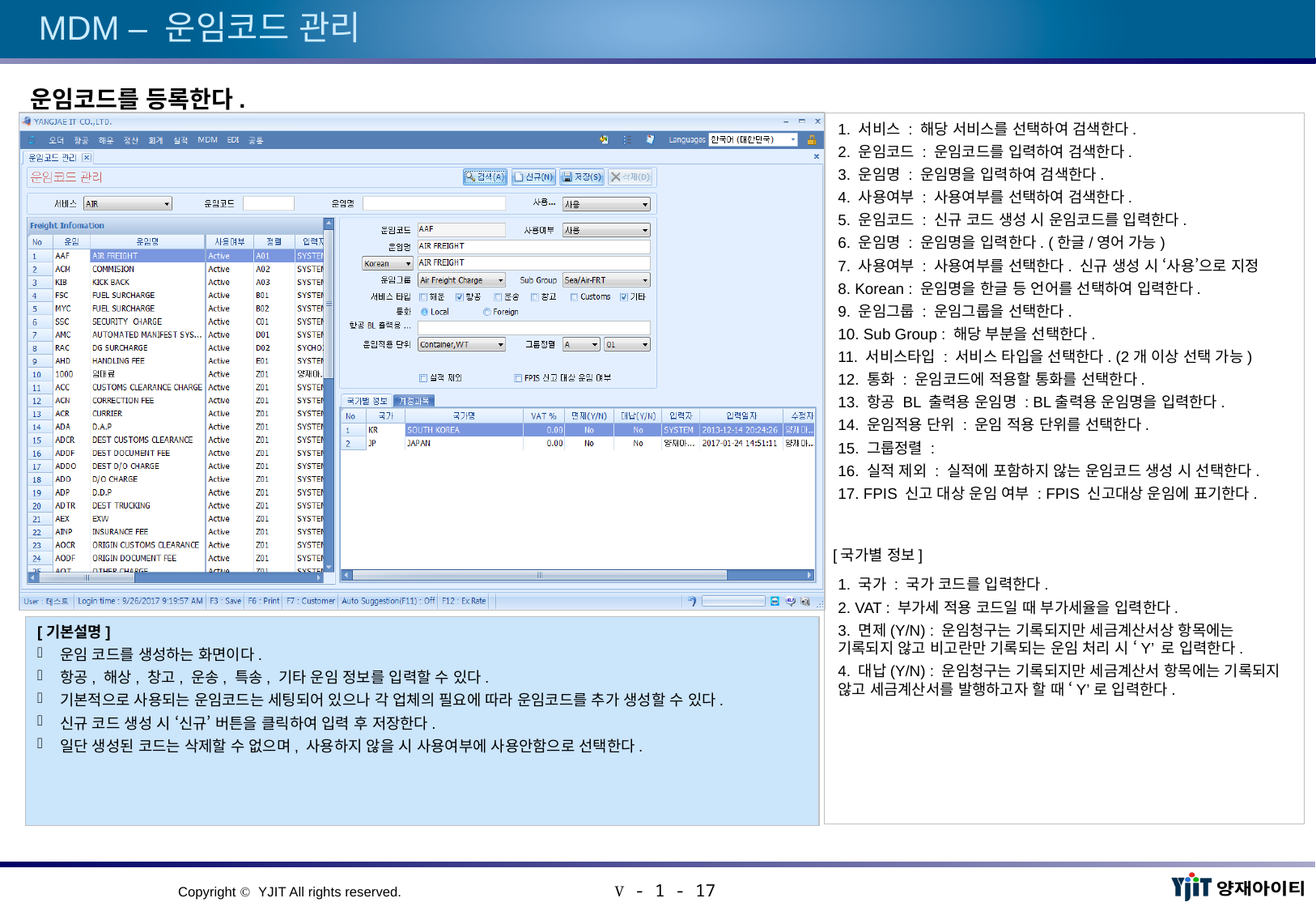

# MDM – 운임코드 관리
운임코드를 등록한다.

1. 서비스 : 해당 서비스를 선택하여 검색한다.
2. 운임코드 : 운임코드를 입력하여 검색한다.
3. 운임명 : 운임명을 입력하여 검색한다.
4. 사용여부 : 사용여부를 선택하여 검색한다.
5. 운임코드 : 신규 코드 생성 시 운임코드를 입력한다.
6. 운임명 : 운임명을 입력한다. (한글/영어 가능)
7. 사용여부 : 사용여부를 선택한다. 신규 생성 시 ‘사용’으로 지정
8. Korean : 운임명을 한글 등 언어를 선택하여 입력한다.
9. 운임그룹 : 운임그룹을 선택한다.
10. Sub Group : 해당 부분을 선택한다.
11. 서비스타입 : 서비스 타입을 선택한다. (2개 이상 선택 가능)
12. 통화 : 운임코드에 적용할 통화를 선택한다.
13. 항공 BL 출력용 운임명 : BL출력용 운임명을 입력한다.
14. 운임적용 단위 : 운임 적용 단위를 선택한다.
15. 그룹정렬 :
16. 실적 제외 : 실적에 포함하지 않는 운임코드 생성 시 선택한다.
17. FPIS 신고 대상 운임 여부 : FPIS 신고대상 운임에 표기한다.
[국가별 정보]
1. 국가 : 국가 코드를 입력한다.
2. VAT : 부가세 적용 코드일 때 부가세율을 입력한다.
3. 면제(Y/N) : 운임청구는 기록되지만 세금계산서상 항목에는 기록되지 않고 비고란만 기록되는 운임 처리 시 ‘Y’ 로 입력한다.
4. 대납(Y/N) : 운임청구는 기록되지만 세금계산서 항목에는 기록되지 않고 세금계산서를 발행하고자 할 때 ‘Y’로 입력한다.

[기본설명]
운임 코드를 생성하는 화면이다.
항공, 해상, 창고, 운송, 특송, 기타 운임 정보를 입력할 수 있다.
기본적으로 사용되는 운임코드는 세팅되어 있으나 각 업체의 필요에 따라 운임코드를 추가 생성할 수 있다.
신규 코드 생성 시 ‘신규’ 버튼을 클릭하여 입력 후 저장한다.
일단 생성된 코드는 삭제할 수 없으며, 사용하지 않을 시 사용여부에 사용안함으로 선택한다.